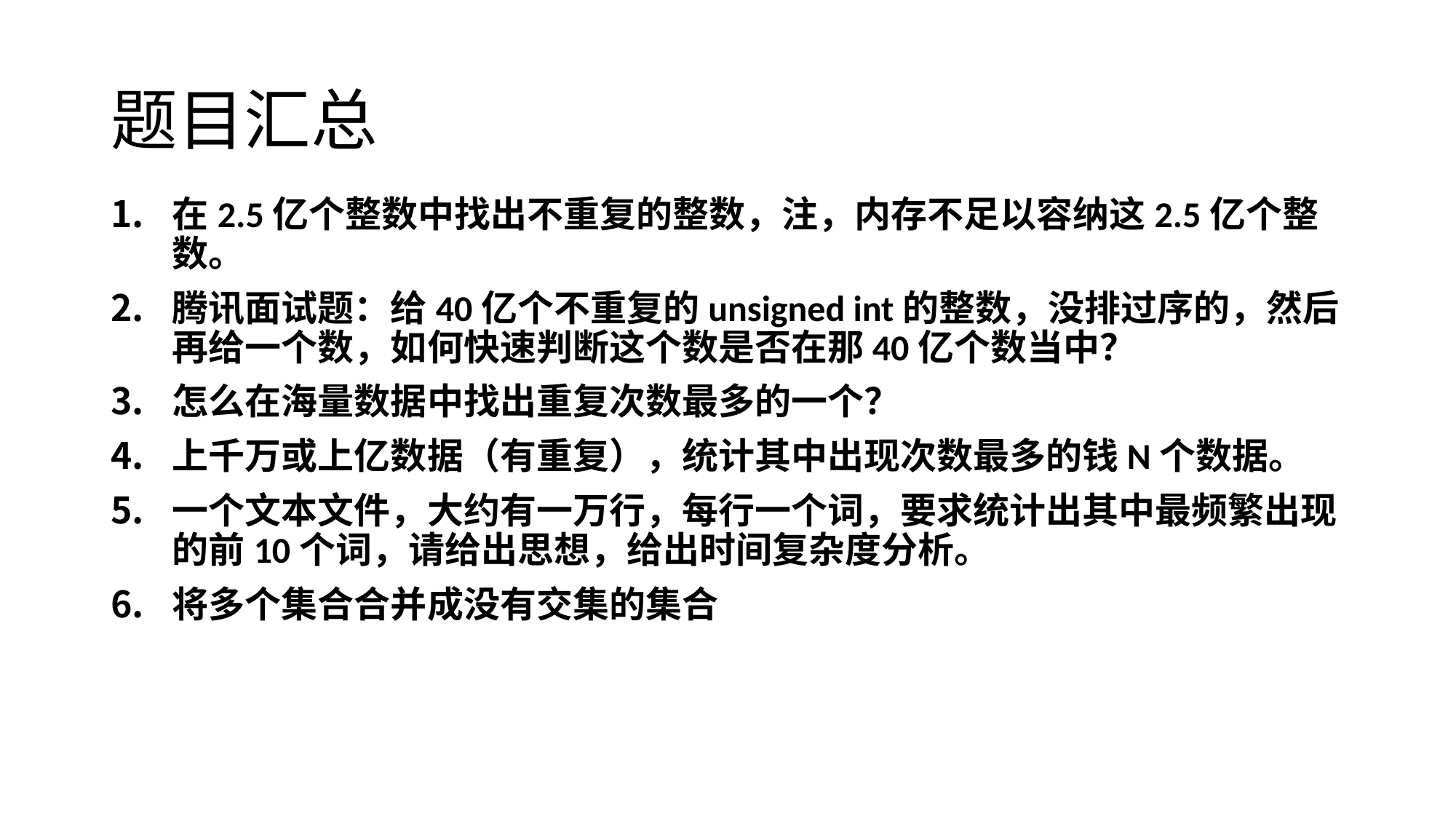

# 题目汇总
在2.5亿个整数中找出不重复的整数，注，内存不足以容纳这2.5亿个整数。
腾讯面试题：给40亿个不重复的unsigned int的整数，没排过序的，然后再给一个数，如何快速判断这个数是否在那40亿个数当中？
怎么在海量数据中找出重复次数最多的一个？
上千万或上亿数据（有重复），统计其中出现次数最多的钱N个数据。
一个文本文件，大约有一万行，每行一个词，要求统计出其中最频繁出现的前10个词，请给出思想，给出时间复杂度分析。
将多个集合合并成没有交集的集合